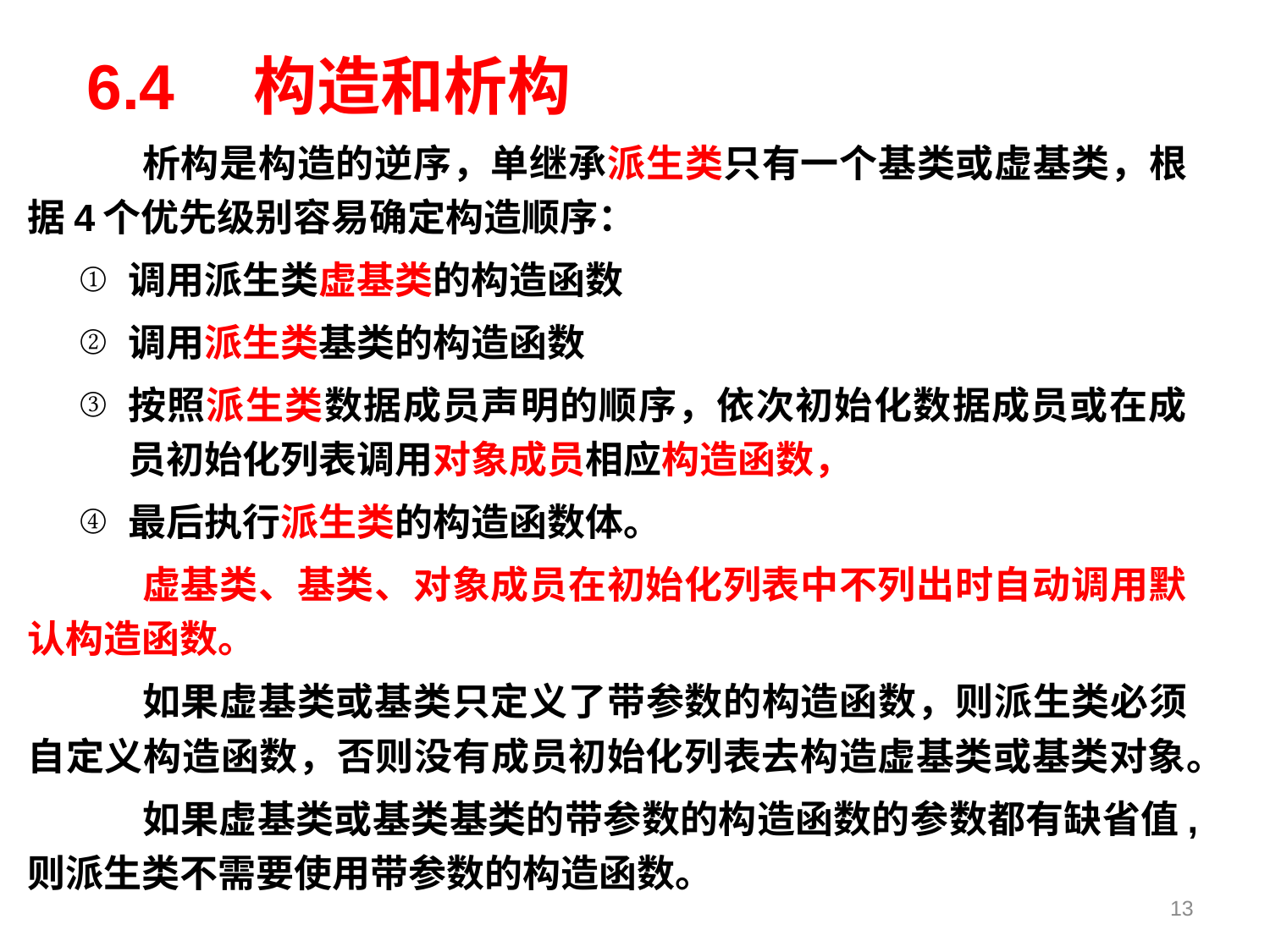

# 6.4　构造和析构
	析构是构造的逆序，单继承派生类只有一个基类或虚基类，根据4个优先级别容易确定构造顺序：
调用派生类虚基类的构造函数
调用派生类基类的构造函数
按照派生类数据成员声明的顺序，依次初始化数据成员或在成员初始化列表调用对象成员相应构造函数，
最后执行派生类的构造函数体。
	虚基类、基类、对象成员在初始化列表中不列出时自动调用默认构造函数。
	如果虚基类或基类只定义了带参数的构造函数，则派生类必须自定义构造函数，否则没有成员初始化列表去构造虚基类或基类对象。
	如果虚基类或基类基类的带参数的构造函数的参数都有缺省值,则派生类不需要使用带参数的构造函数。

13